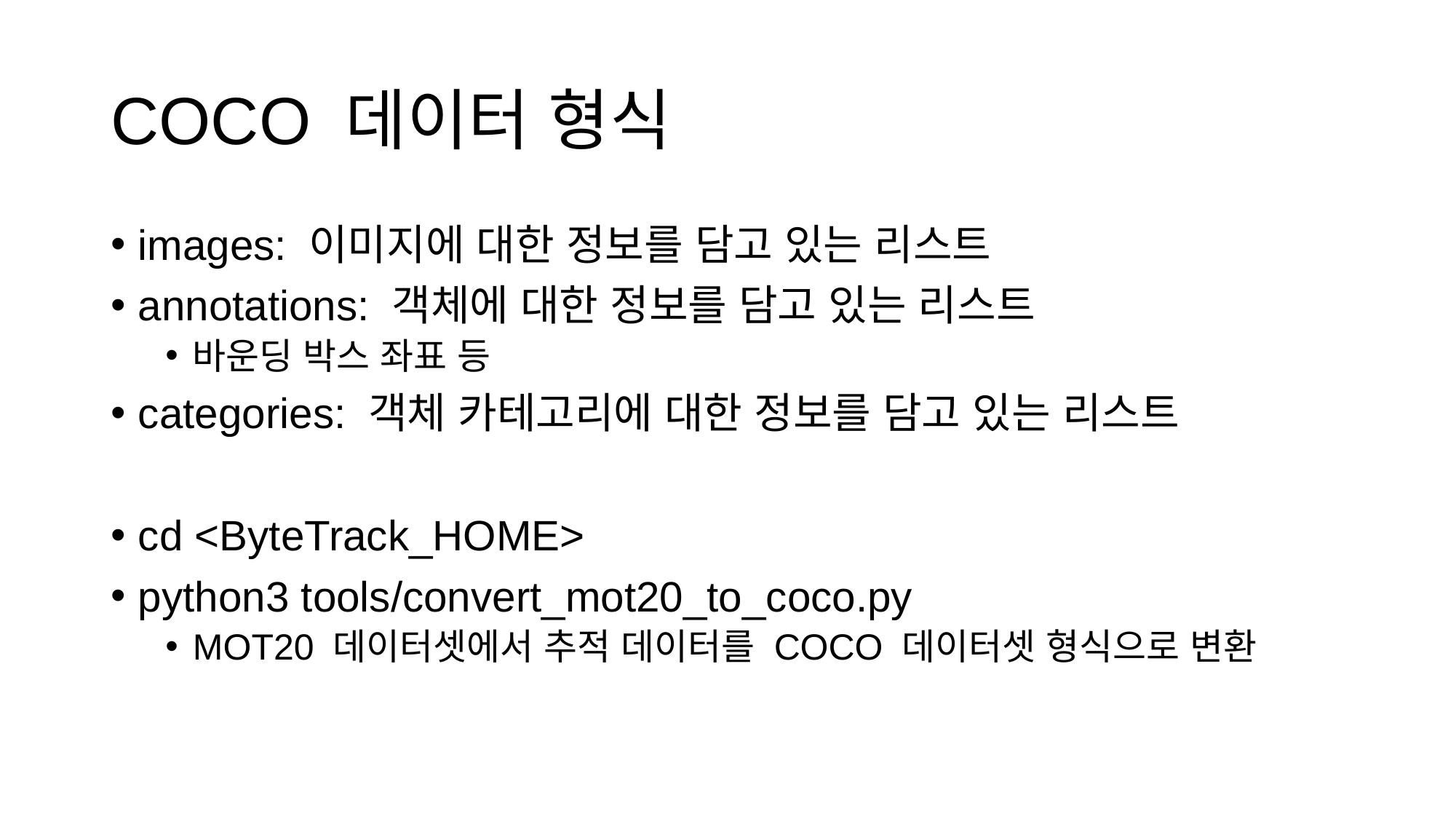

# COCO 데이터 형식
images: 이미지에 대한 정보를 담고 있는 리스트
annotations: 객체에 대한 정보를 담고 있는 리스트
바운딩 박스 좌표 등
categories: 객체 카테고리에 대한 정보를 담고 있는 리스트

cd <ByteTrack_HOME>
python3 tools/convert_mot20_to_coco.py
MOT20 데이터셋에서 추적 데이터를 COCO 데이터셋 형식으로 변환